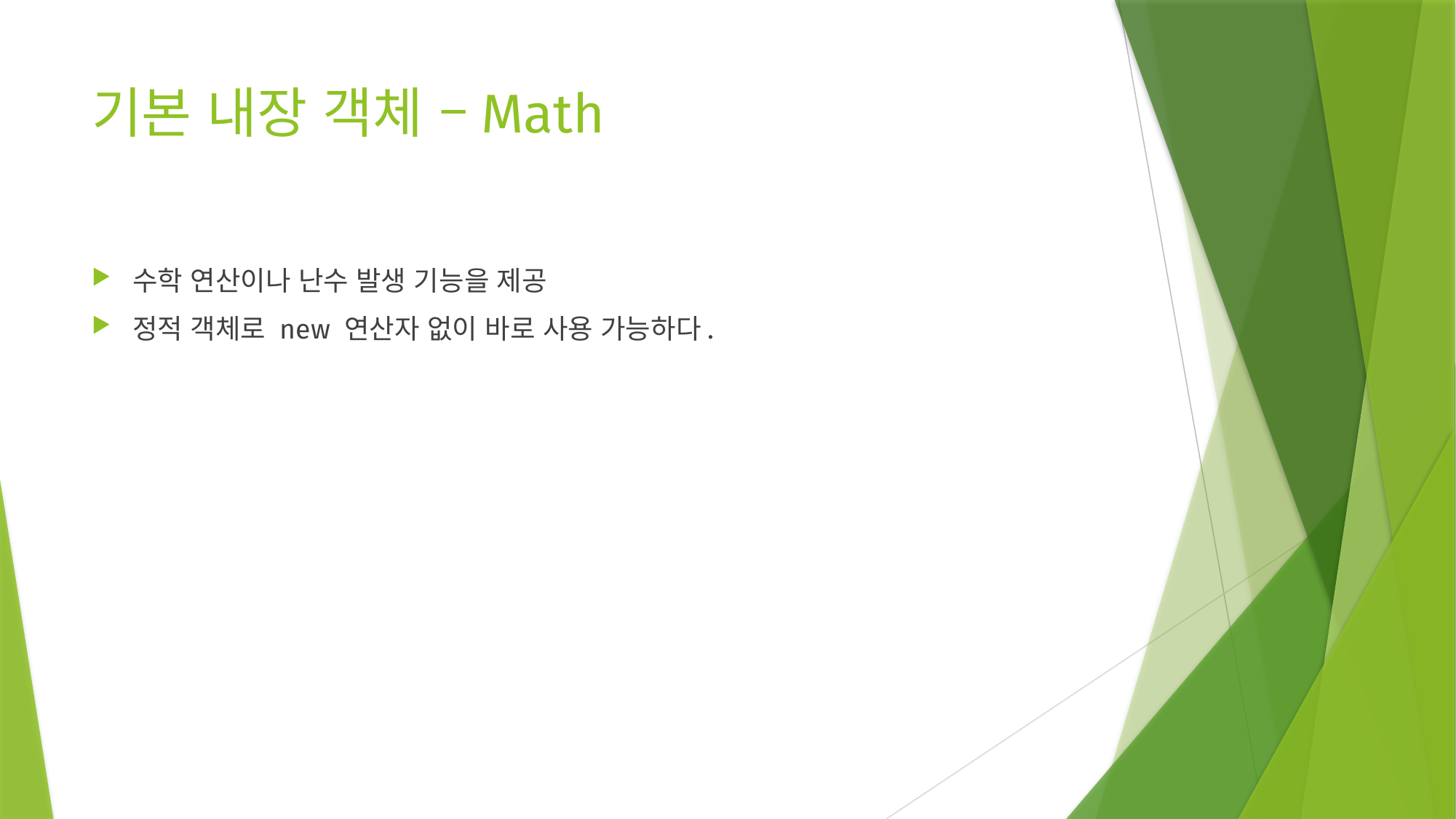

# 기본 내장 객체 –Math
수학 연산이나 난수 발생 기능을 제공
정적 객체로 new 연산자 없이 바로 사용 가능하다.